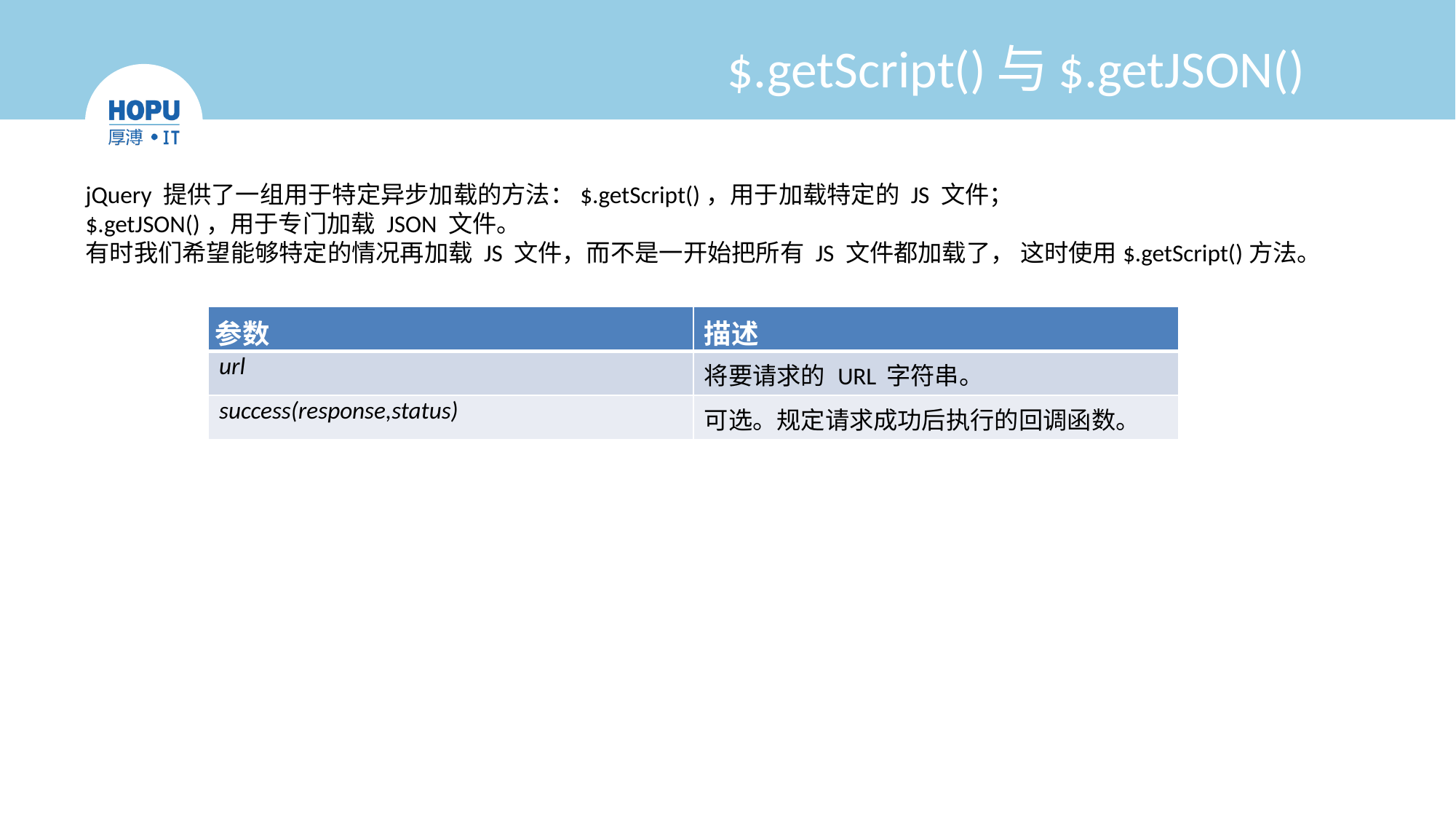

# $.getScript()与$.getJSON()
jQuery 提供了一组用于特定异步加载的方法：$.getScript()，用于加载特定的 JS 文件；
$.getJSON()，用于专门加载 JSON 文件。
有时我们希望能够特定的情况再加载 JS 文件，而不是一开始把所有 JS 文件都加载了， 这时使用$.getScript()方法。

| 参数 | 描述 |
| --- | --- |
| url | 将要请求的 URL 字符串。 |
| success(response,status) | 可选。规定请求成功后执行的回调函数。 |